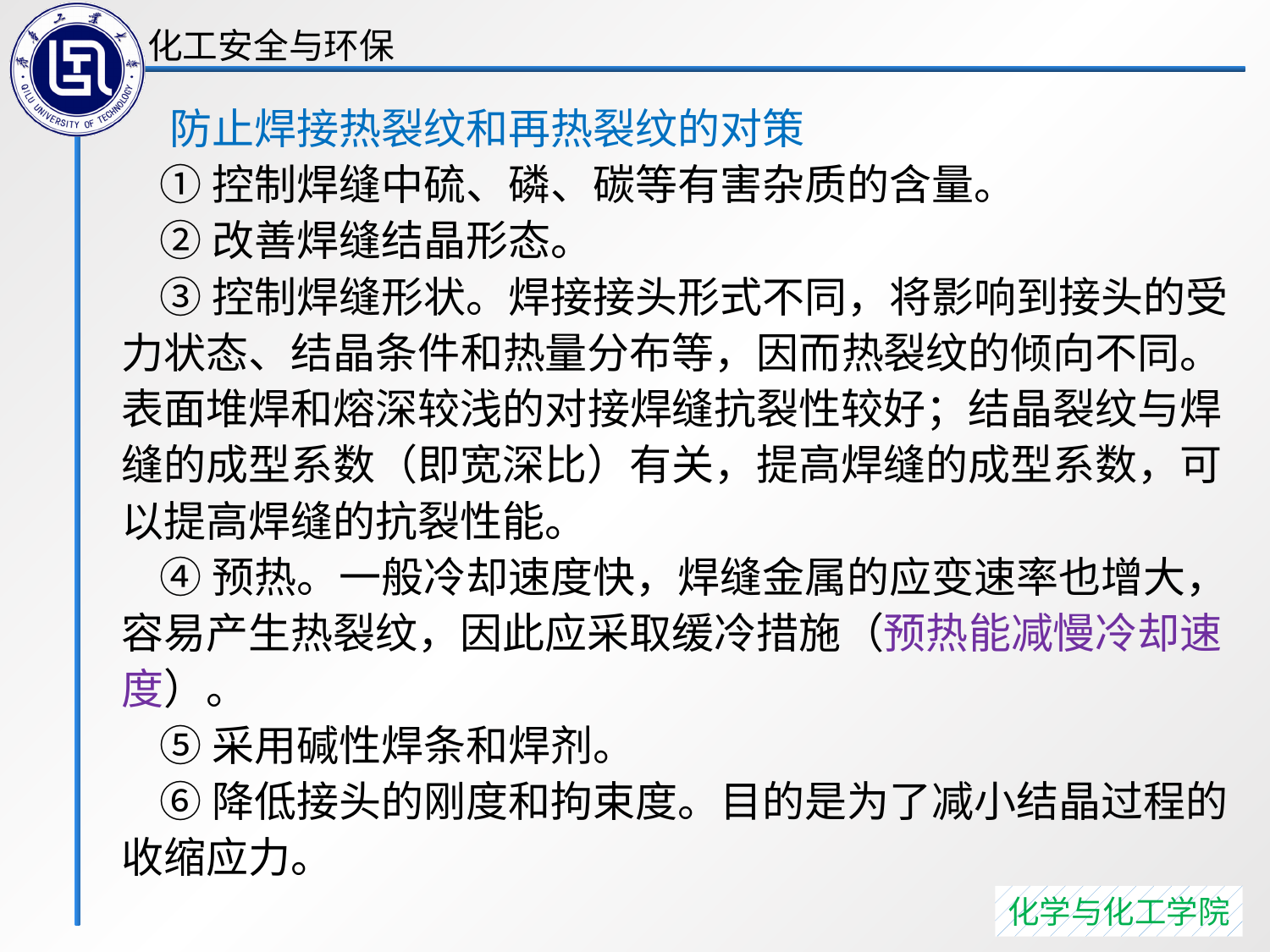

防止焊接热裂纹和再热裂纹的对策
    ①控制焊缝中硫、磷、碳等有害杂质的含量。
    ②改善焊缝结晶形态。
    ③控制焊缝形状。焊接接头形式不同，将影响到接头的受力状态、结晶条件和热量分布等，因而热裂纹的倾向不同。表面堆焊和熔深较浅的对接焊缝抗裂性较好；结晶裂纹与焊缝的成型系数（即宽深比）有关，提高焊缝的成型系数，可以提高焊缝的抗裂性能。
    ④预热。一般冷却速度快，焊缝金属的应变速率也增大，容易产生热裂纹，因此应采取缓冷措施（预热能减慢冷却速度）。
    ⑤采用碱性焊条和焊剂。
    ⑥降低接头的刚度和拘束度。目的是为了减小结晶过程的收缩应力。